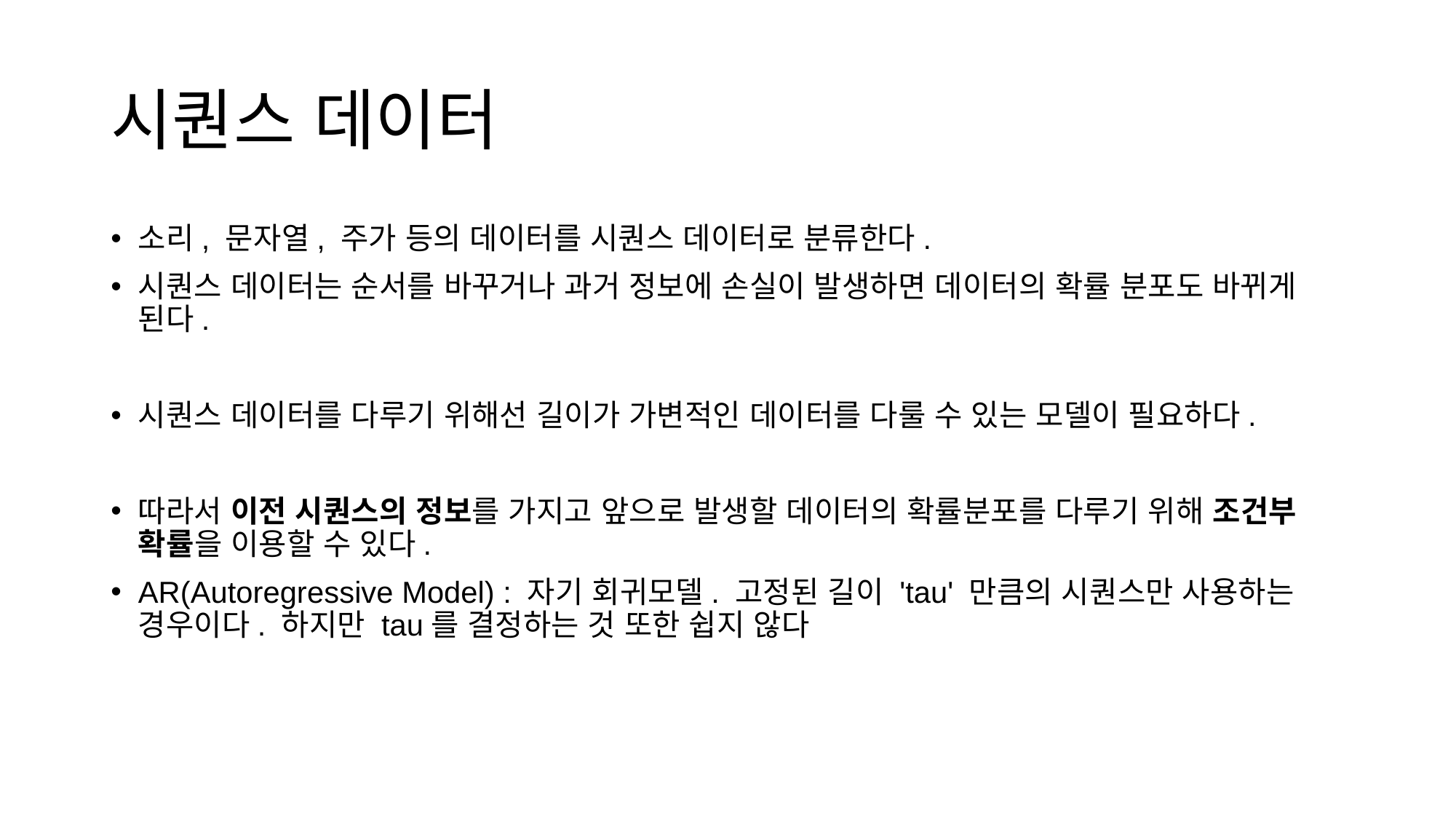

# 시퀀스 데이터
소리, 문자열, 주가 등의 데이터를 시퀀스 데이터로 분류한다.
시퀀스 데이터는 순서를 바꾸거나 과거 정보에 손실이 발생하면 데이터의 확률 분포도 바뀌게 된다.

시퀀스 데이터를 다루기 위해선 길이가 가변적인 데이터를 다룰 수 있는 모델이 필요하다.

따라서 이전 시퀀스의 정보를 가지고 앞으로 발생할 데이터의 확률분포를 다루기 위해 조건부 확률을 이용할 수 있다.
AR(Autoregressive Model) : 자기 회귀모델. 고정된 길이 'tau' 만큼의 시퀀스만 사용하는 경우이다. 하지만 tau를 결정하는 것 또한 쉽지 않다